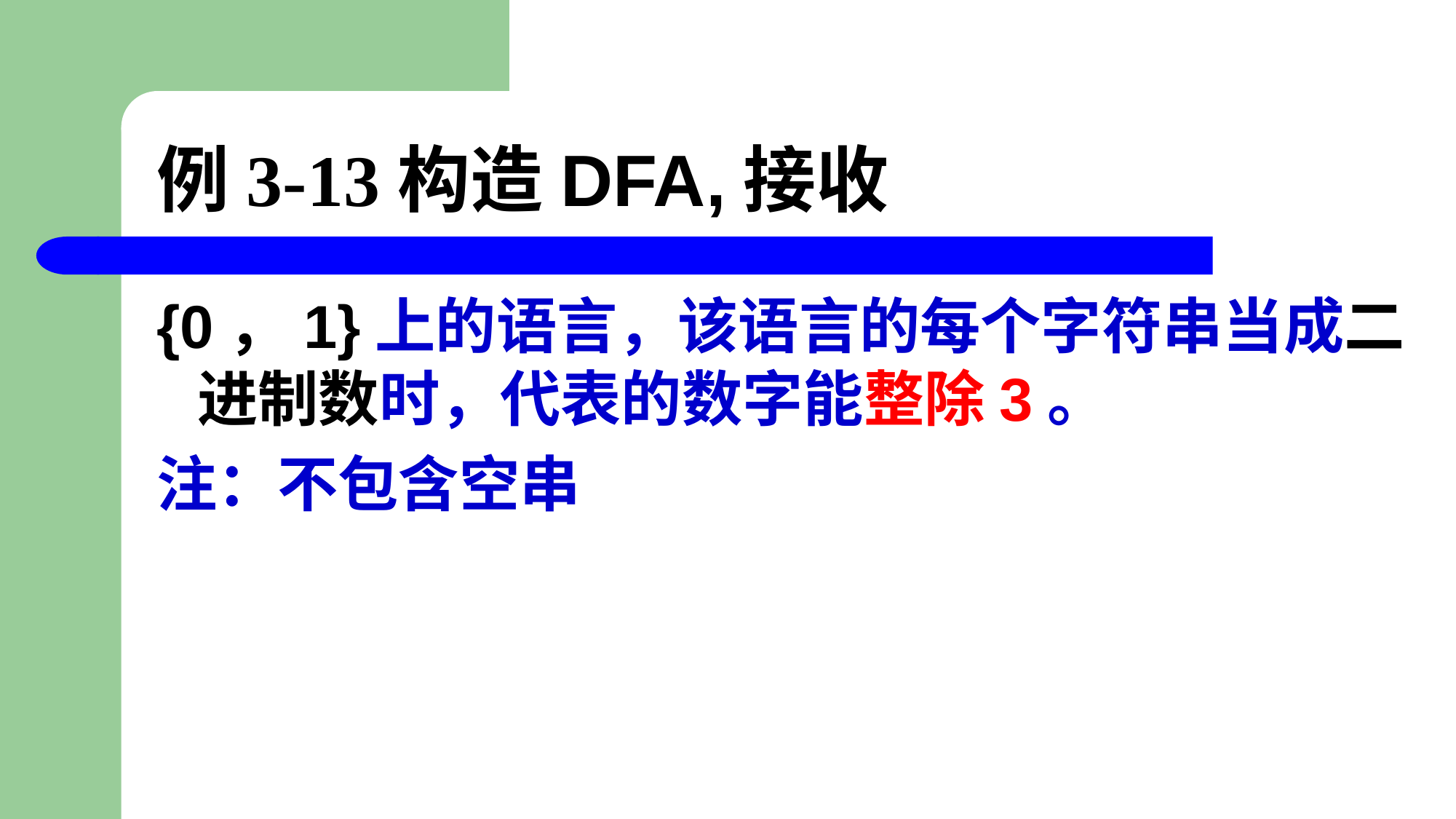

# 例3-13构造DFA,接收
{0，1}上的语言，该语言的每个字符串当成二进制数时，代表的数字能整除3。
注：不包含空串